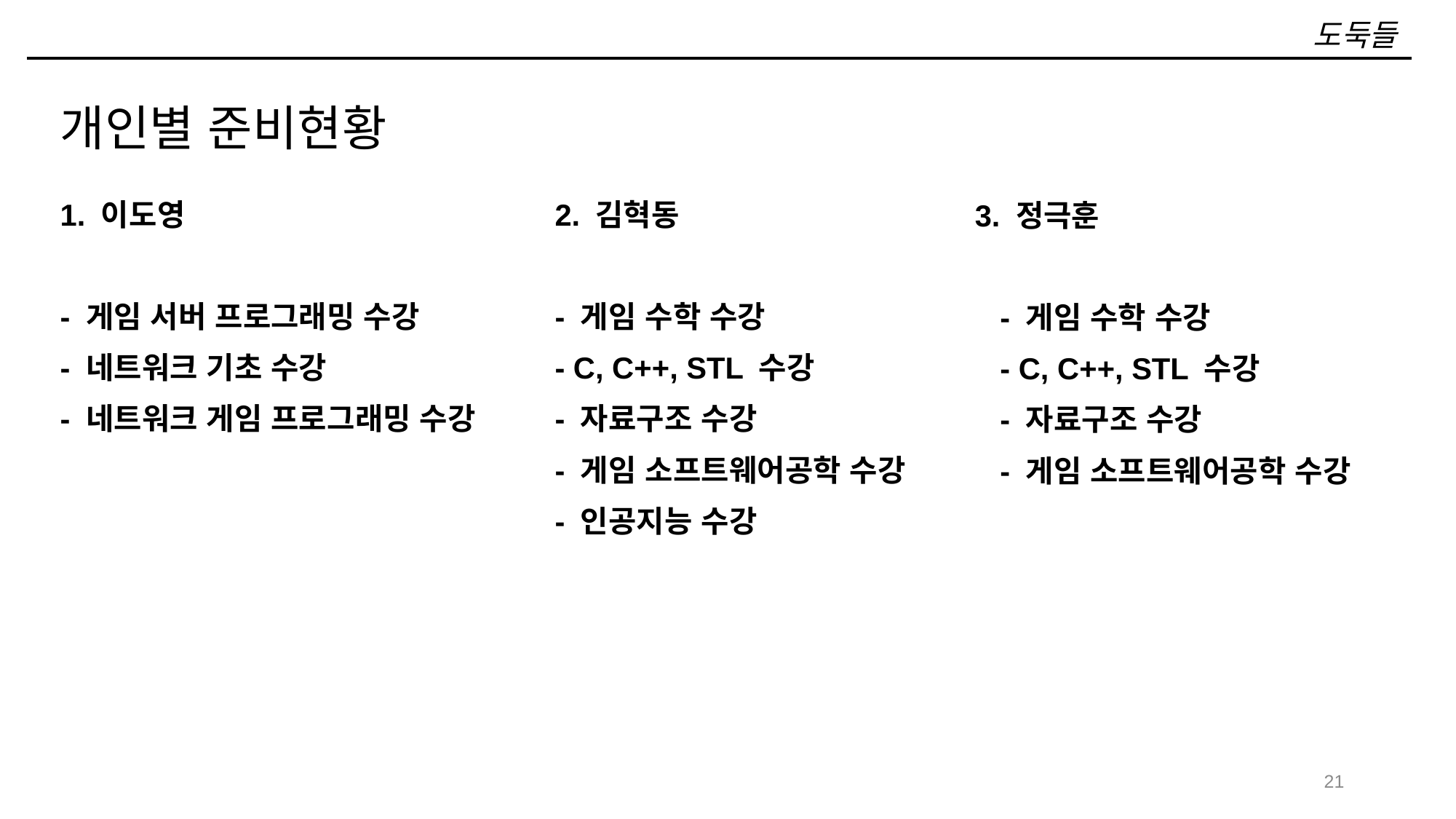

# 도둑들
개인별 준비현황
2. 김혁동

- 게임 수학 수강
- C, C++, STL 수강
- 자료구조 수강
- 게임 소프트웨어공학 수강
- 인공지능 수강
1. 이도영

- 게임 서버 프로그래밍 수강
- 네트워크 기초 수강
- 네트워크 게임 프로그래밍 수강
3. 정극훈

   - 게임 수학 수강
   - C, C++, STL 수강
   - 자료구조 수강
   - 게임 소프트웨어공학 수강
21